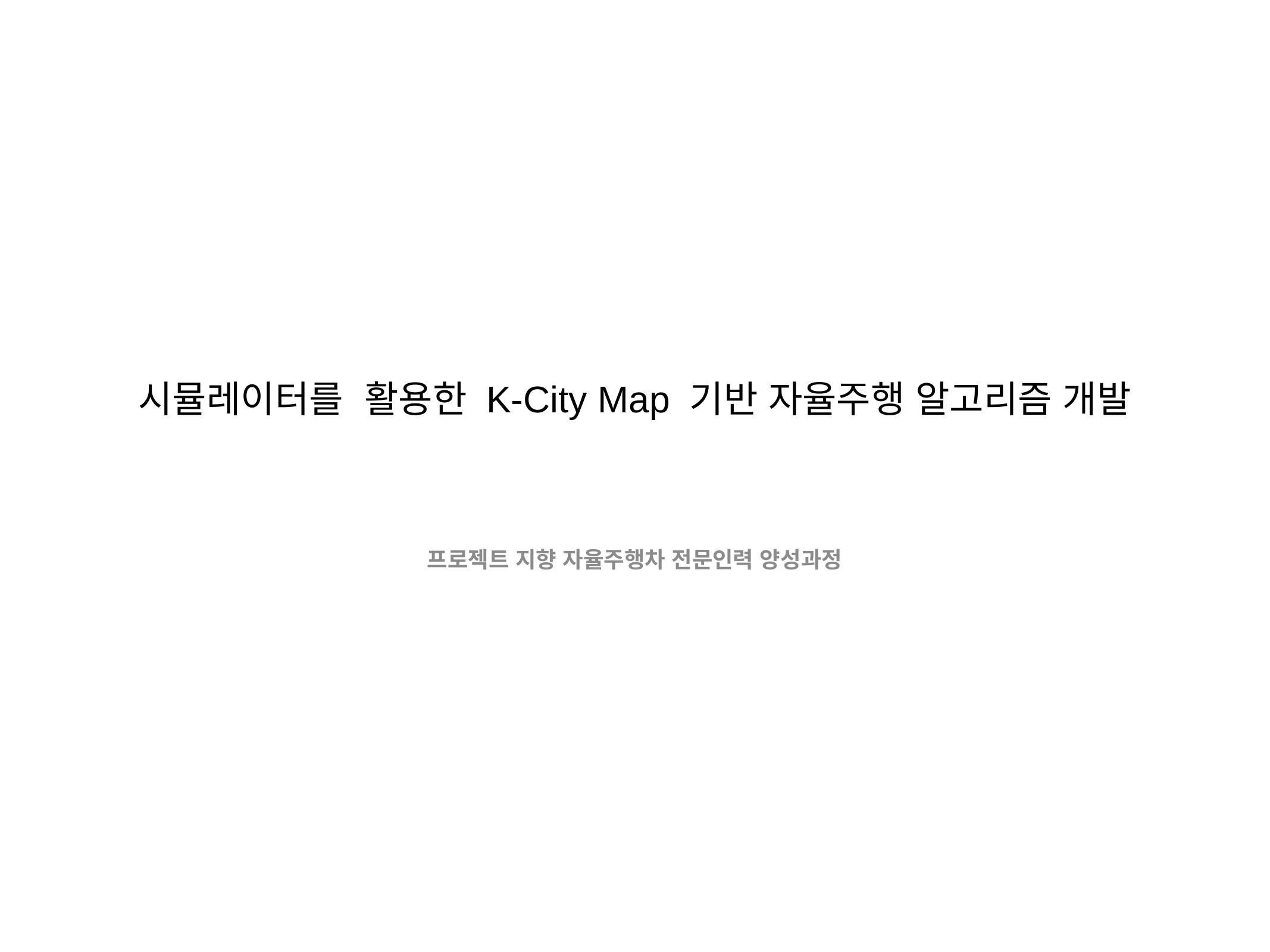

# 시뮬레이터를  활용한 K-City Map 기반 자율주행 알고리즘 개발
프로젝트 지향 자율주행차 전문인력 양성과정